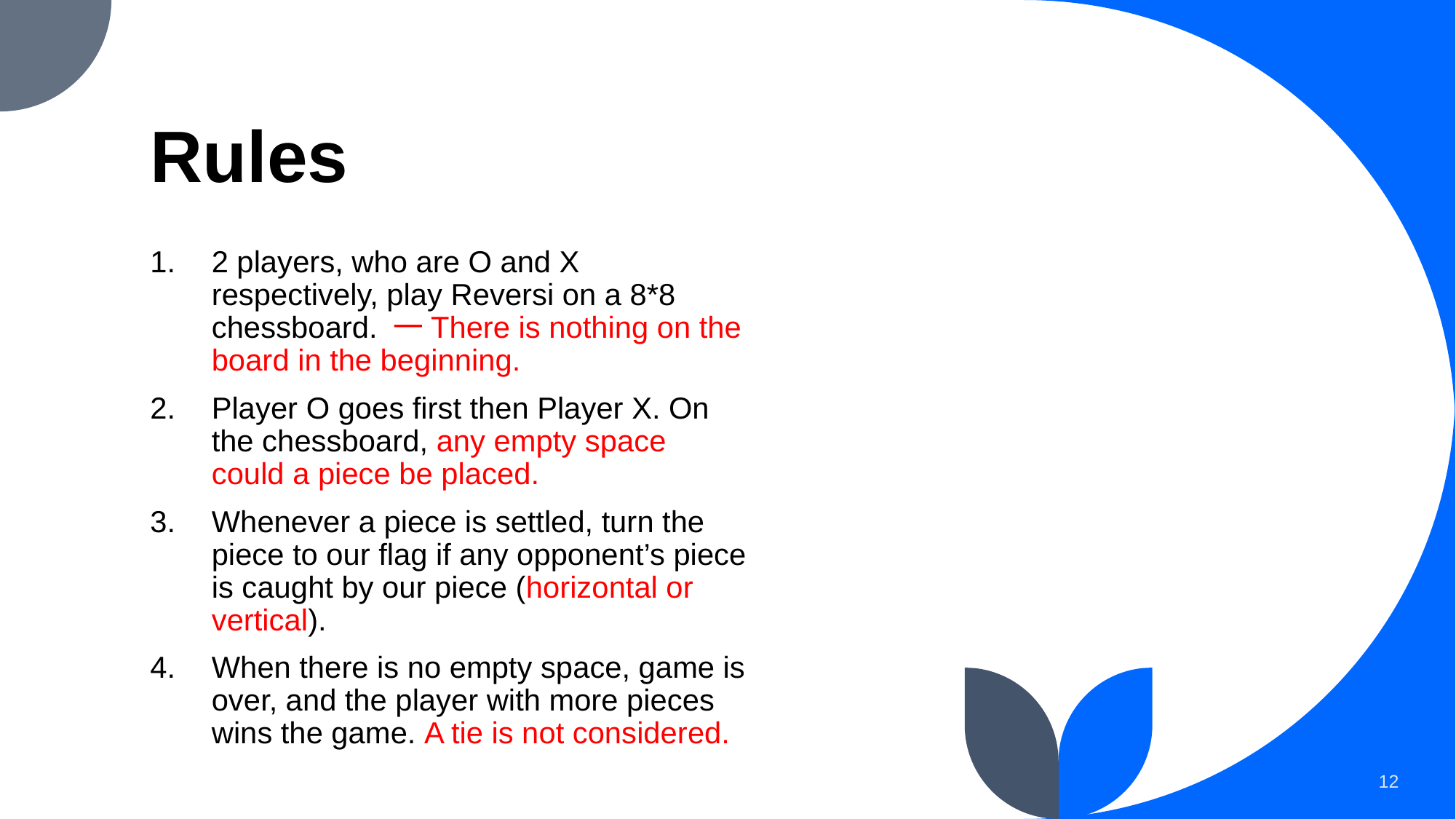

# Rules
2 players, who are O and X respectively, play Reversi on a 8*8 chessboard. 一There is nothing on the board in the beginning.
Player O goes first then Player X. On the chessboard, any empty space could a piece be placed.
Whenever a piece is settled, turn the piece to our flag if any opponent’s piece is caught by our piece (horizontal or vertical).
When there is no empty space, game is over, and the player with more pieces wins the game. A tie is not considered.
12